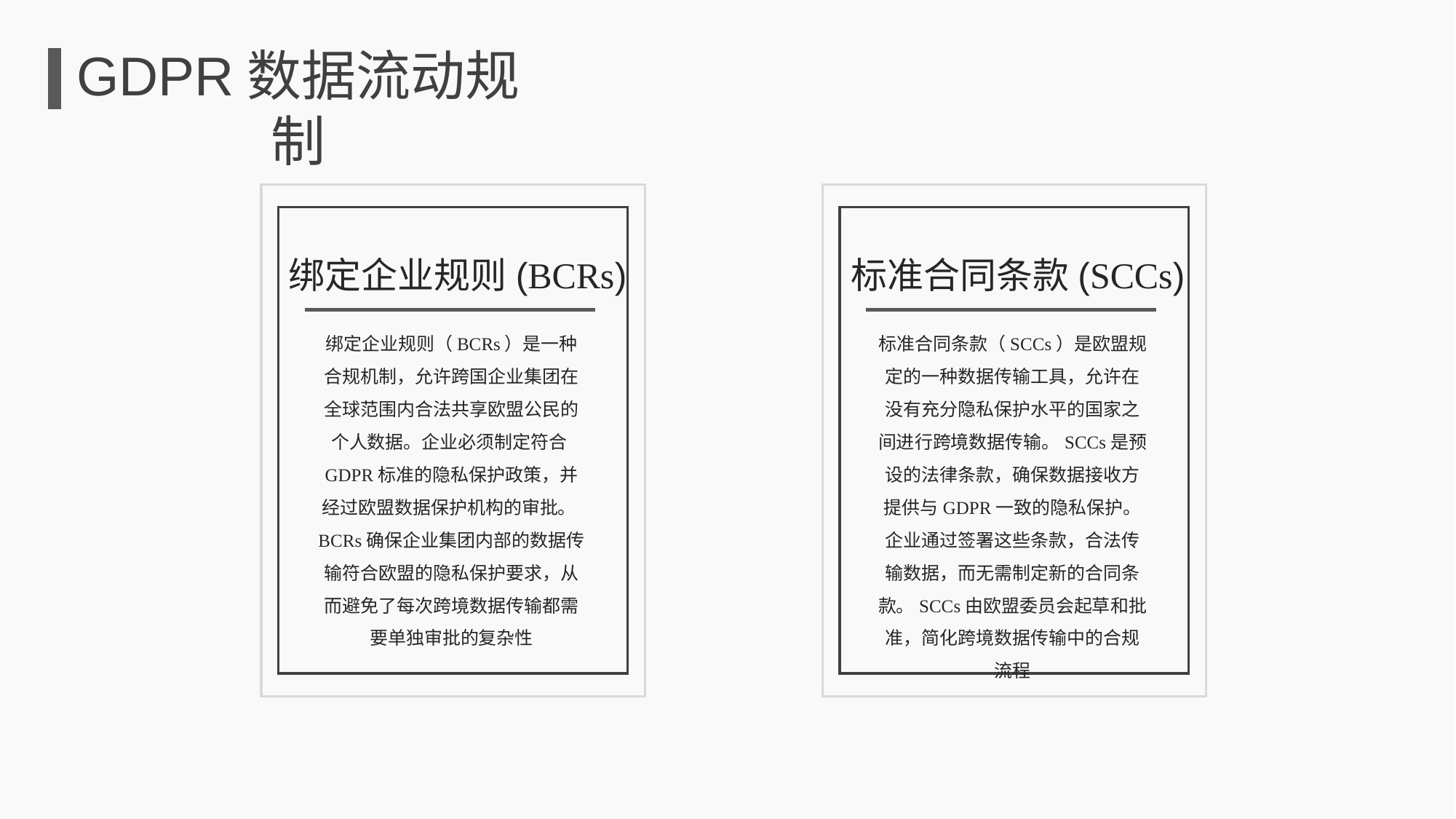

GDPR数据流动规制

绑定企业规则(BCRs)
标准合同条款(SCCs)
绑定企业规则（BCRs）是一种合规机制，允许跨国企业集团在全球范围内合法共享欧盟公民的个人数据。企业必须制定符合GDPR标准的隐私保护政策，并经过欧盟数据保护机构的审批。BCRs确保企业集团内部的数据传输符合欧盟的隐私保护要求，从而避免了每次跨境数据传输都需要单独审批的复杂性
标准合同条款（SCCs）是欧盟规定的一种数据传输工具，允许在没有充分隐私保护水平的国家之间进行跨境数据传输。SCCs是预设的法律条款，确保数据接收方提供与GDPR一致的隐私保护。企业通过签署这些条款，合法传输数据，而无需制定新的合同条款。SCCs由欧盟委员会起草和批准，简化跨境数据传输中的合规流程​